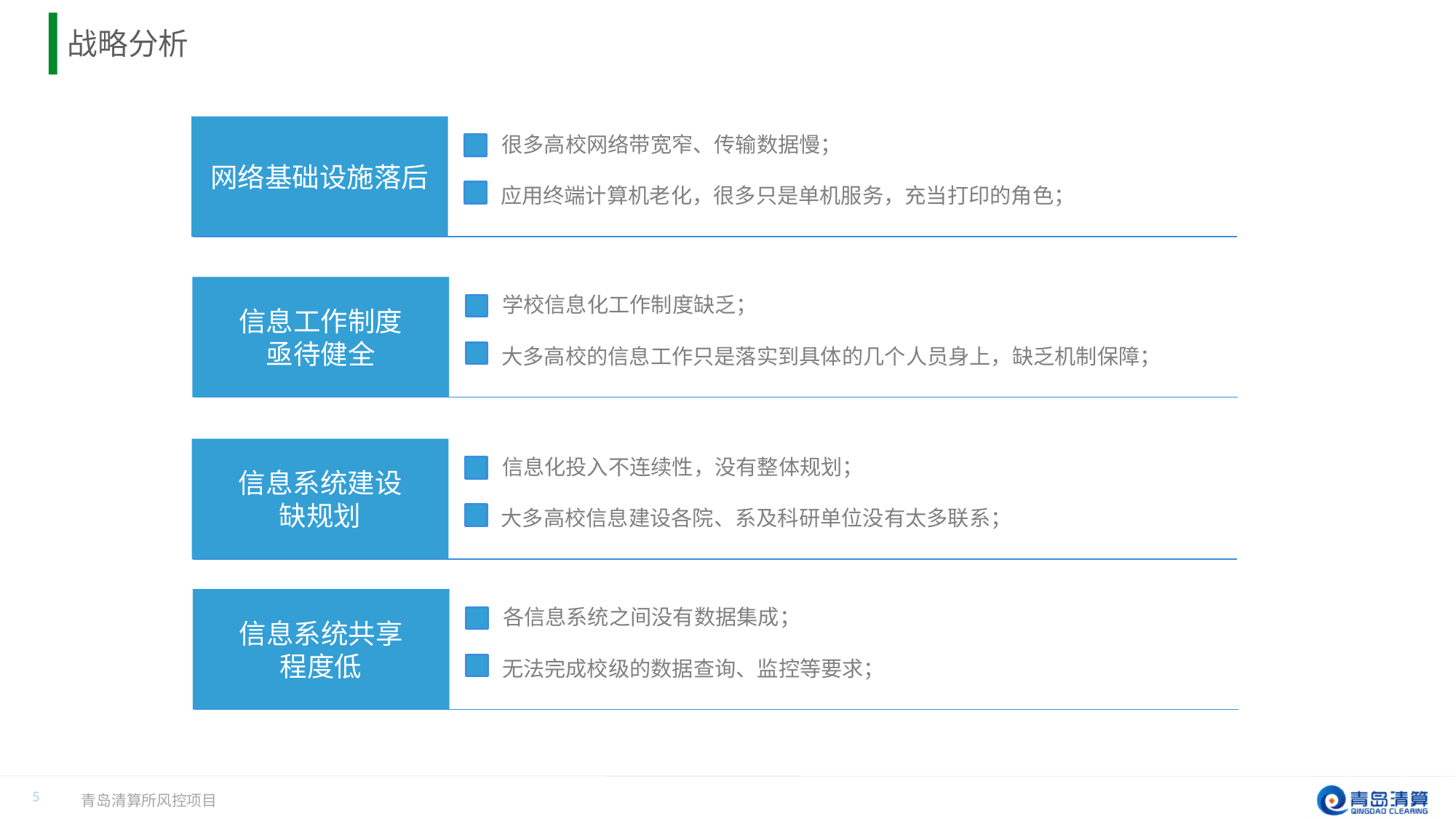

战略分析
网络基础设施落后
很多高校网络带宽窄、传输数据慢；

应用终端计算机老化，很多只是单机服务，充当打印的角色；

信息工作制度
亟待健全
学校信息化工作制度缺乏；

大多高校的信息工作只是落实到具体的几个人员身上，缺乏机制保障；

信息系统建设
缺规划
信息化投入不连续性，没有整体规划；

大多高校信息建设各院、系及科研单位没有太多联系；

信息系统共享
程度低
各信息系统之间没有数据集成；

无法完成校级的数据查询、监控等要求；